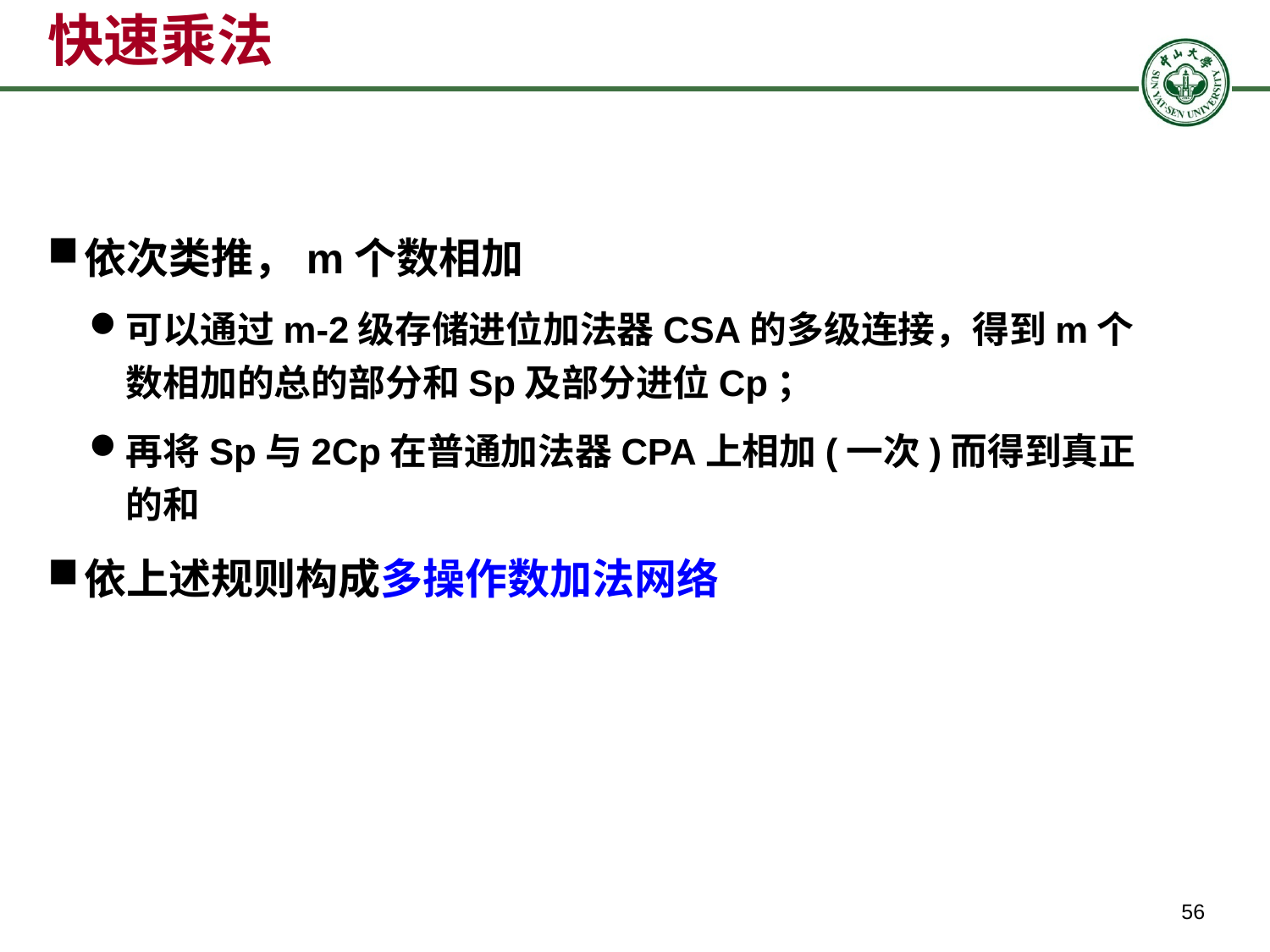

# 快速乘法
依次类推，m个数相加
可以通过m-2级存储进位加法器CSA的多级连接，得到m个数相加的总的部分和Sp及部分进位Cp；
再将Sp与2Cp在普通加法器CPA上相加(一次)而得到真正的和
依上述规则构成多操作数加法网络